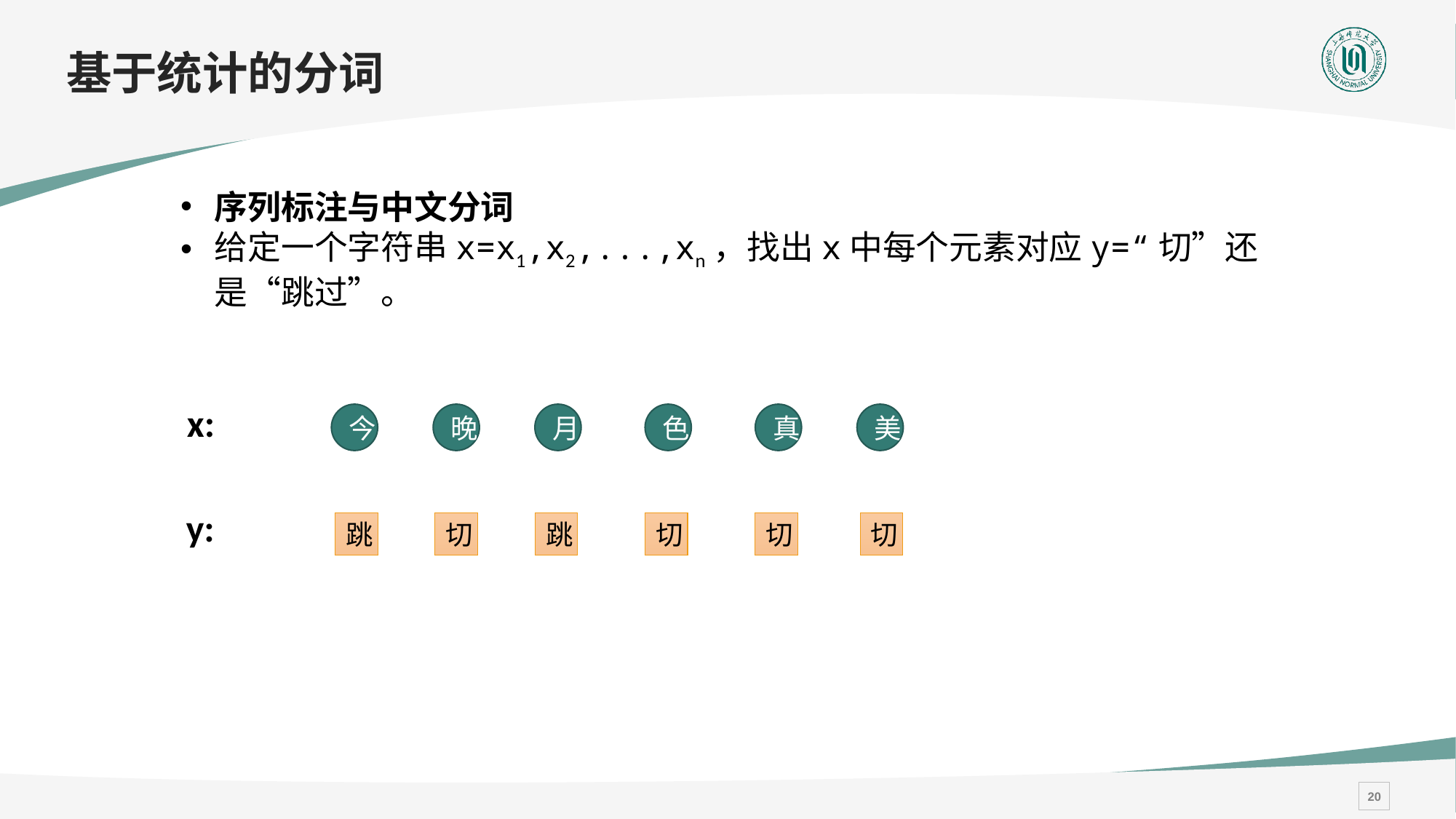

# 基于统计的分词
序列标注与中文分词
给定一个字符串x=x1,x2,...,xn，找出x中每个元素对应y=“切”还是“跳过”。

x:
今
晚
月
色
真
美
y:
跳
切
跳
切
切
切